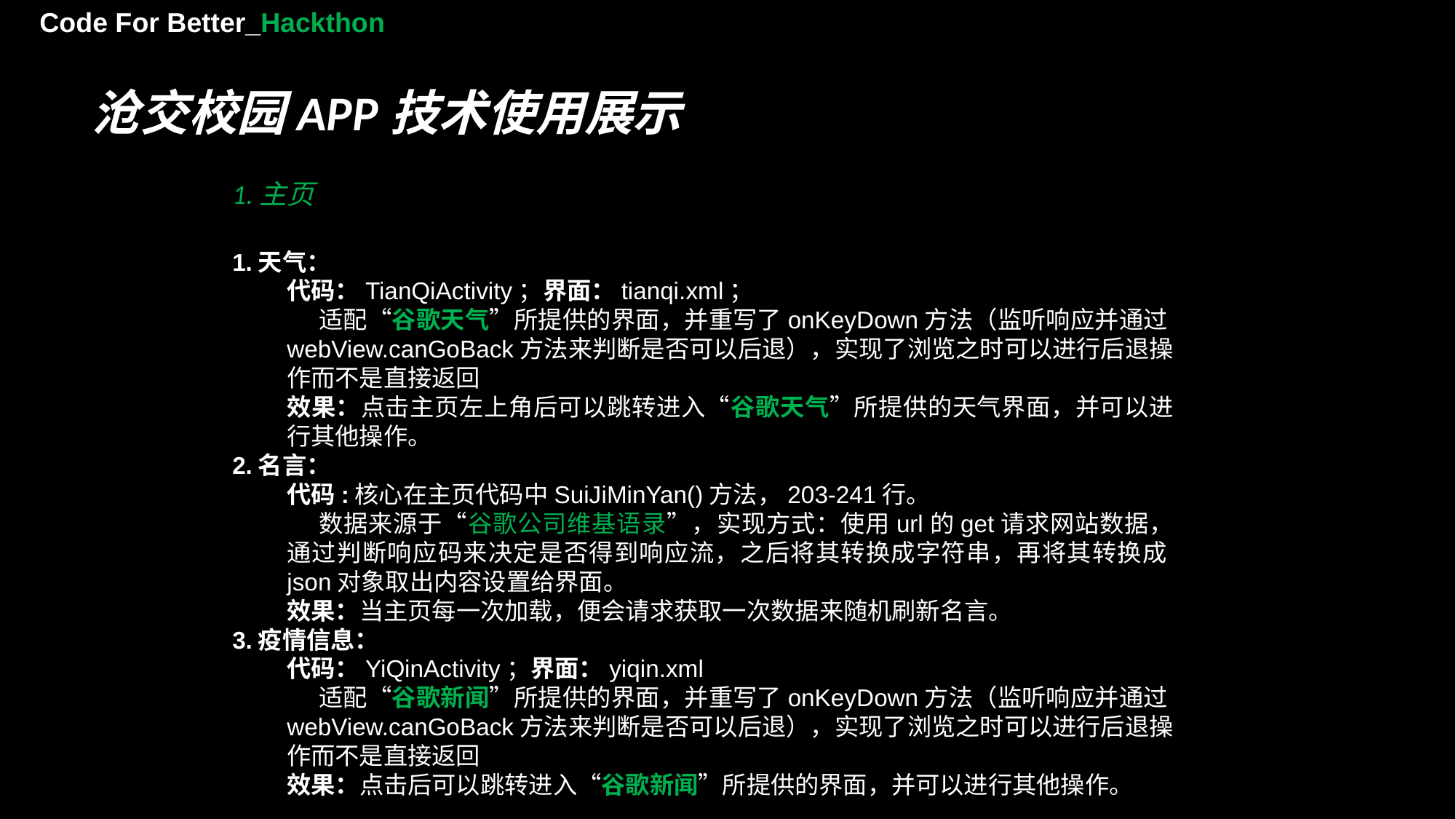

Code For Better_Hackthon
沧交校园APP技术使用展示
1.主页
1.天气：
代码：TianQiActivity；界面：tianqi.xml；
适配“谷歌天气”所提供的界面，并重写了onKeyDown方法（监听响应并通过webView.canGoBack方法来判断是否可以后退），实现了浏览之时可以进行后退操作而不是直接返回
效果：点击主页左上角后可以跳转进入“谷歌天气”所提供的天气界面，并可以进行其他操作。
2.名言：
代码:核心在主页代码中SuiJiMinYan()方法，203-241行。
数据来源于“谷歌公司维基语录”，实现方式：使用url的get请求网站数据，通过判断响应码来决定是否得到响应流，之后将其转换成字符串，再将其转换成json对象取出内容设置给界面。
效果：当主页每一次加载，便会请求获取一次数据来随机刷新名言。
3.疫情信息：
代码：YiQinActivity；界面：yiqin.xml
适配“谷歌新闻”所提供的界面，并重写了onKeyDown方法（监听响应并通过webView.canGoBack方法来判断是否可以后退），实现了浏览之时可以进行后退操作而不是直接返回
效果：点击后可以跳转进入“谷歌新闻”所提供的界面，并可以进行其他操作。